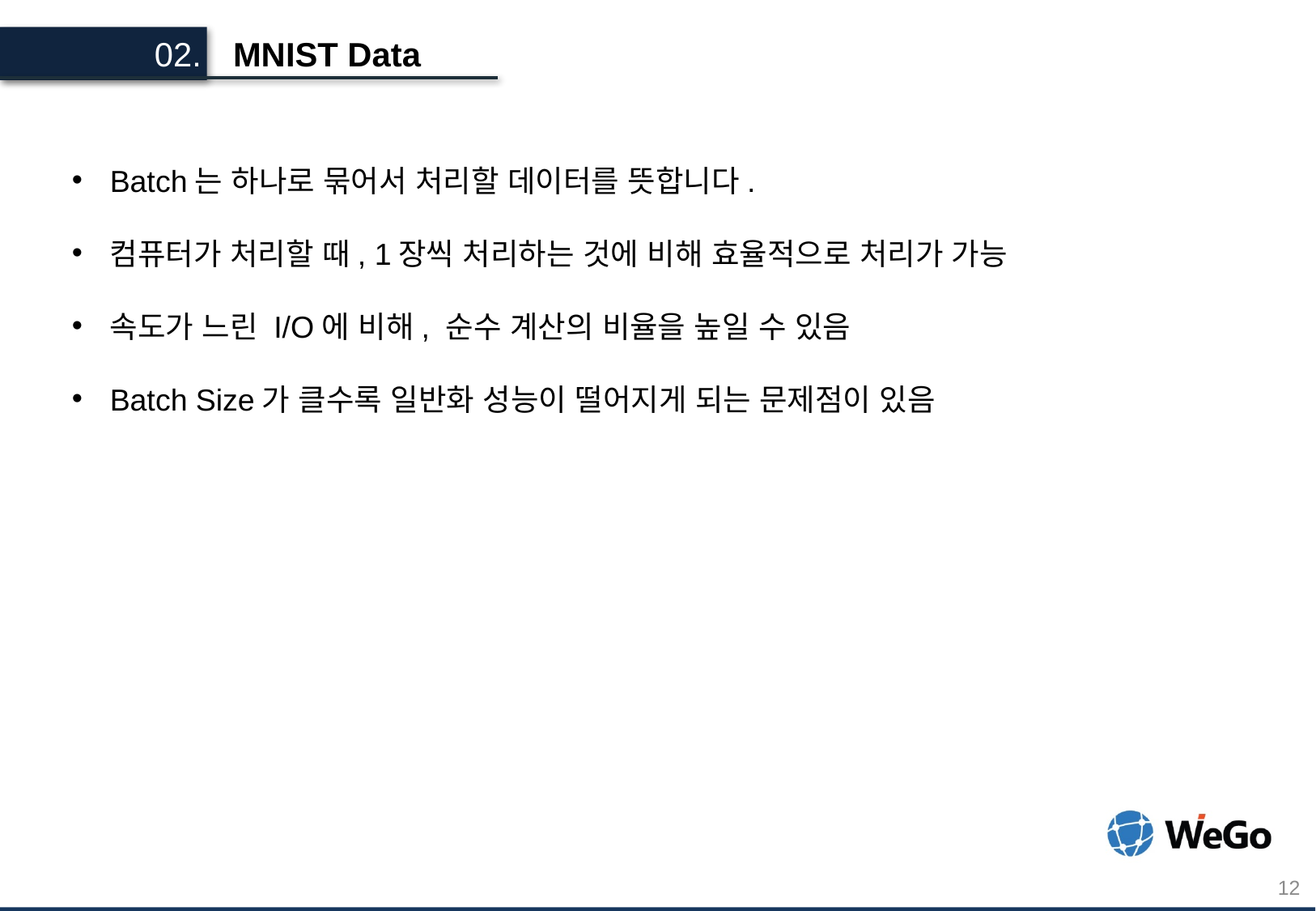

MNIST Data

02.
Batch는 하나로 묶어서 처리할 데이터를 뜻합니다.
컴퓨터가 처리할 때, 1장씩 처리하는 것에 비해 효율적으로 처리가 가능
속도가 느린 I/O에 비해, 순수 계산의 비율을 높일 수 있음
Batch Size가 클수록 일반화 성능이 떨어지게 되는 문제점이 있음
12